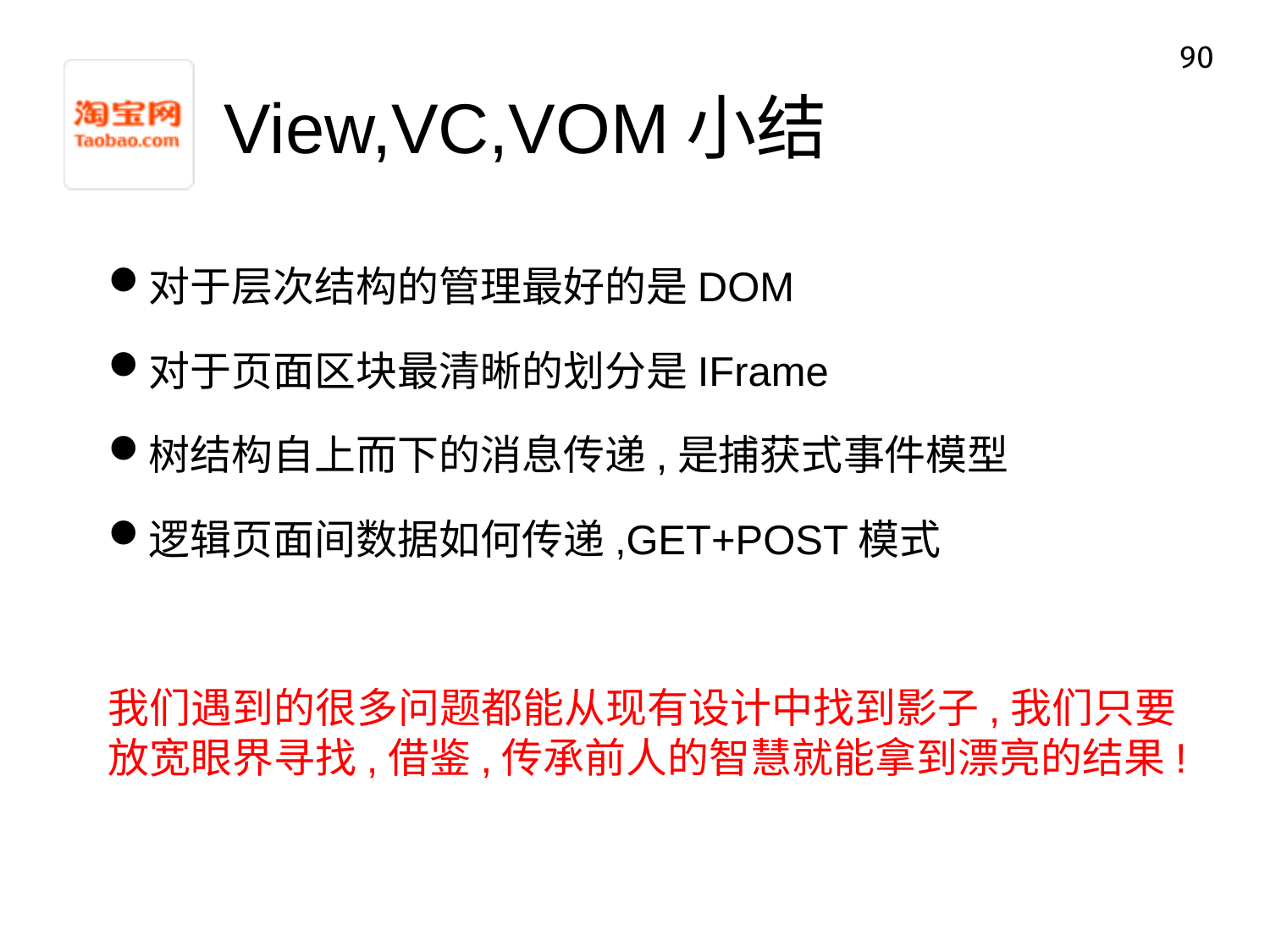

90
# View,VC,VOM小结
对于层次结构的管理最好的是DOM
对于页面区块最清晰的划分是IFrame
树结构自上而下的消息传递,是捕获式事件模型
逻辑页面间数据如何传递,GET+POST模式

我们遇到的很多问题都能从现有设计中找到影子,我们只要放宽眼界寻找,借鉴,传承前人的智慧就能拿到漂亮的结果!